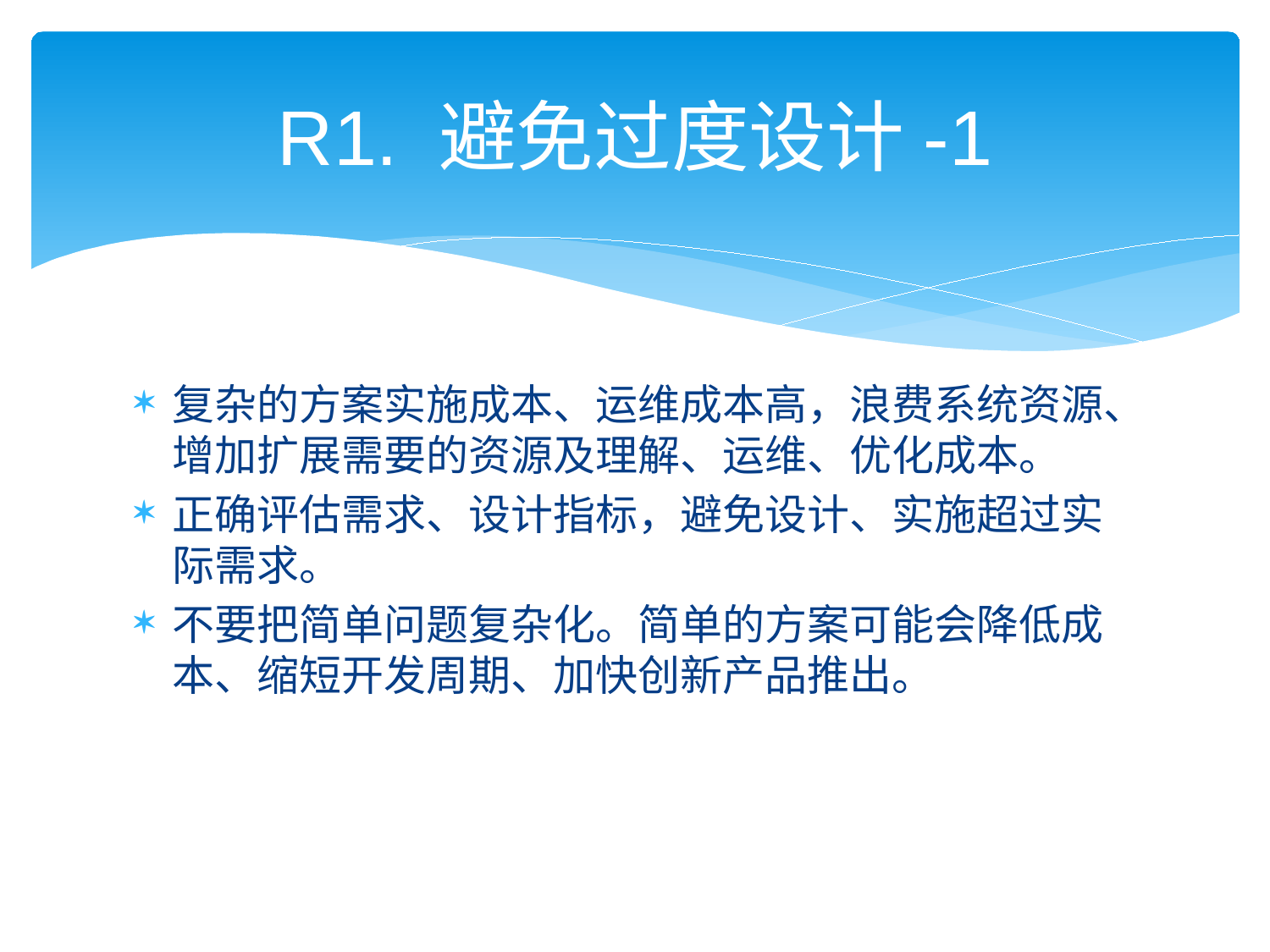

# R1. 避免过度设计-1
复杂的方案实施成本、运维成本高，浪费系统资源、增加扩展需要的资源及理解、运维、优化成本。
正确评估需求、设计指标，避免设计、实施超过实际需求。
不要把简单问题复杂化。简单的方案可能会降低成本、缩短开发周期、加快创新产品推出。